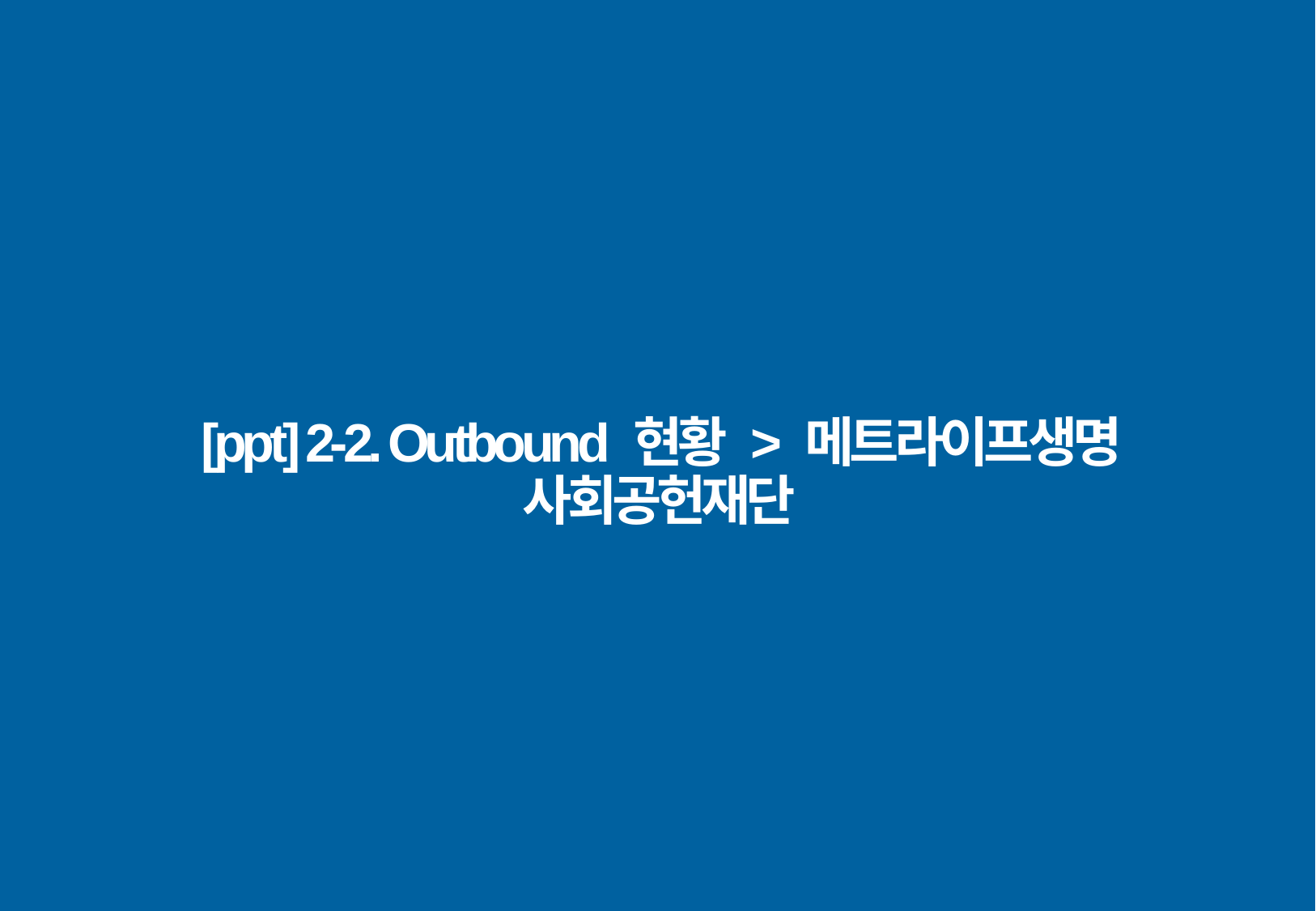

[ppt] 2-2. Outbound 현황 > 메트라이프생명 사회공헌재단